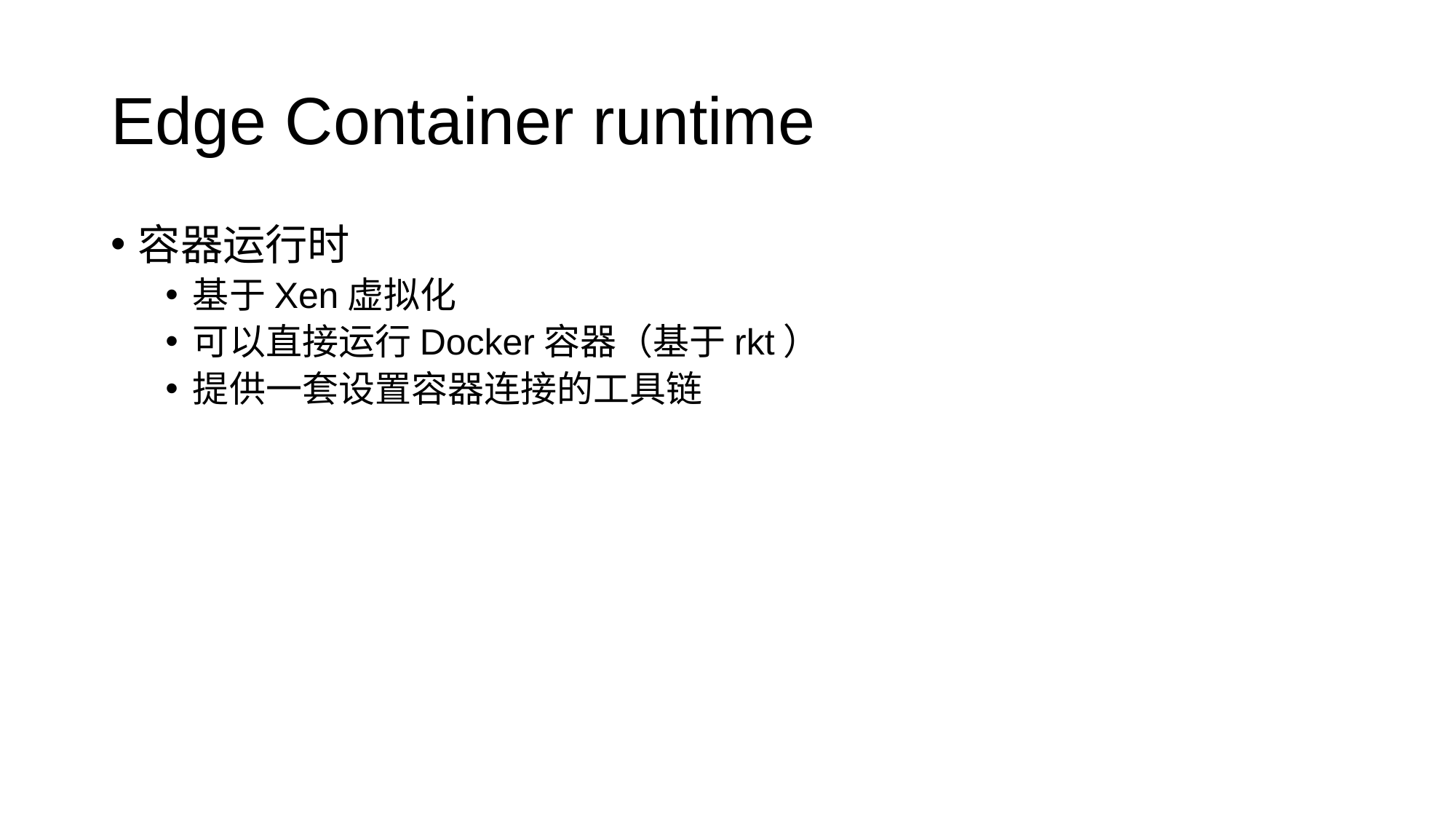

# Edge Container runtime
容器运行时
基于Xen虚拟化
可以直接运行Docker容器（基于rkt）
提供一套设置容器连接的工具链